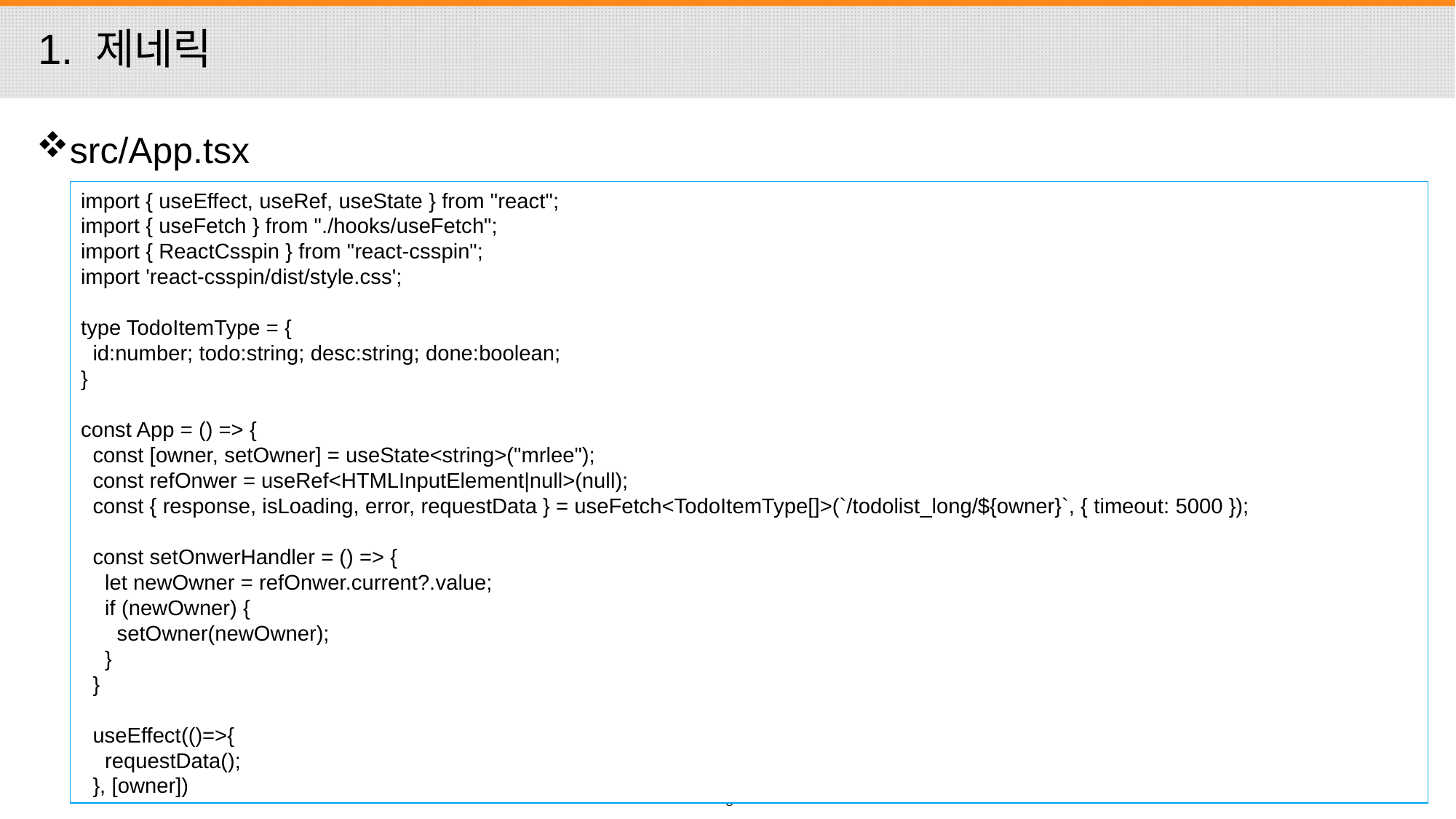

# 1. 제네릭
src/App.tsx
import { useEffect, useRef, useState } from "react";
import { useFetch } from "./hooks/useFetch";
import { ReactCsspin } from "react-csspin";
import 'react-csspin/dist/style.css';

type TodoItemType = {
  id:number; todo:string; desc:string; done:boolean;
}

const App = () => {
  const [owner, setOwner] = useState<string>("mrlee");
  const refOnwer = useRef<HTMLInputElement|null>(null);
  const { response, isLoading, error, requestData } = useFetch<TodoItemType[]>(`/todolist_long/${owner}`, { timeout: 5000 });

  const setOnwerHandler = () => {
    let newOwner = refOnwer.current?.value;
    if (newOwner) {
      setOwner(newOwner);
    }
  }

  useEffect(()=>{
    requestData();
  }, [owner])